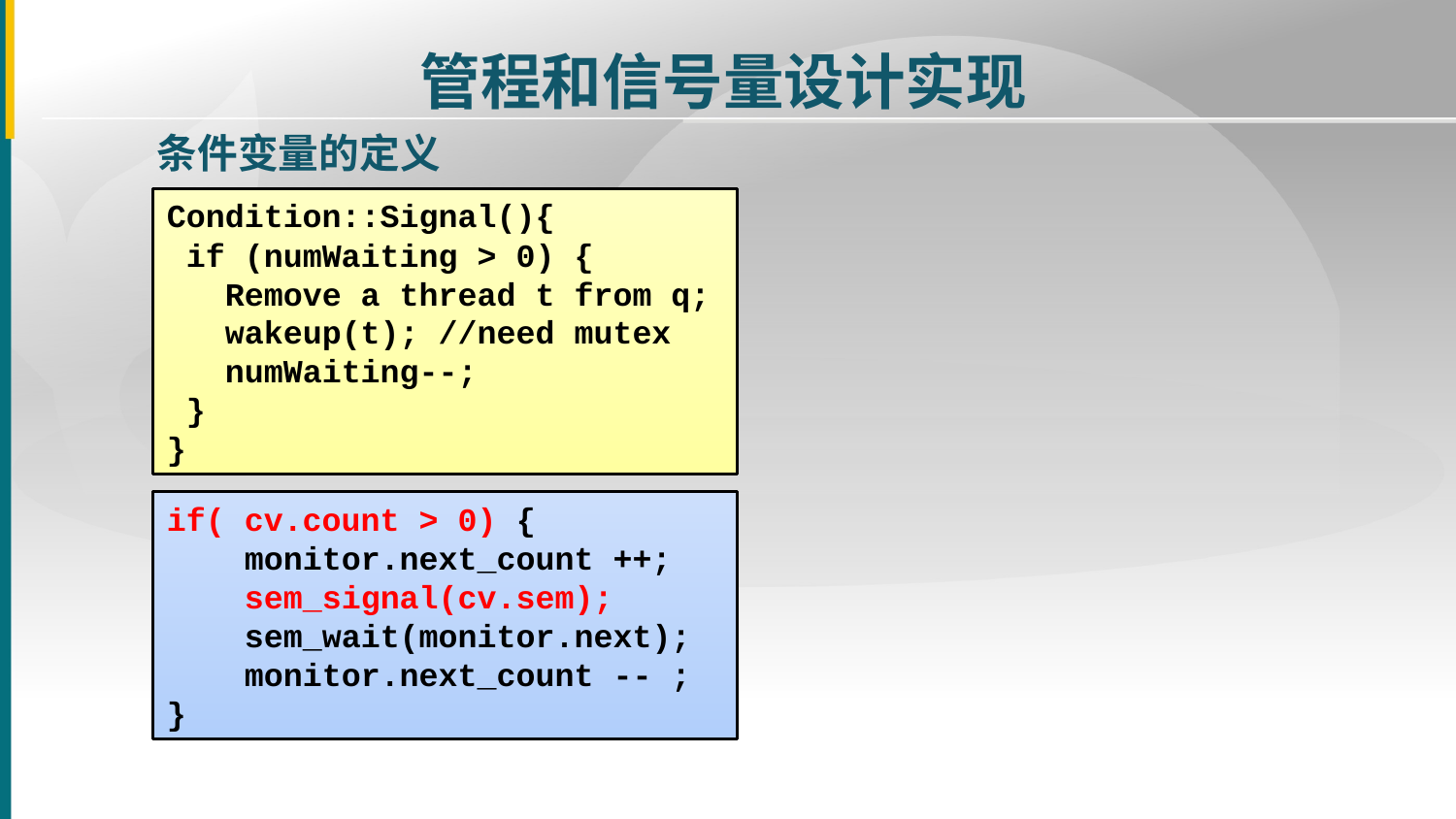

管程和信号量设计实现
条件变量的定义
Condition::Signal(){
 if (numWaiting > 0) {
   Remove a thread t from q;
   wakeup(t); //need mutex
   numWaiting--;
 }
}
if( cv.count > 0) {
    monitor.next_count ++;
    sem_signal(cv.sem);
    sem_wait(monitor.next);
    monitor.next_count -- ;
}